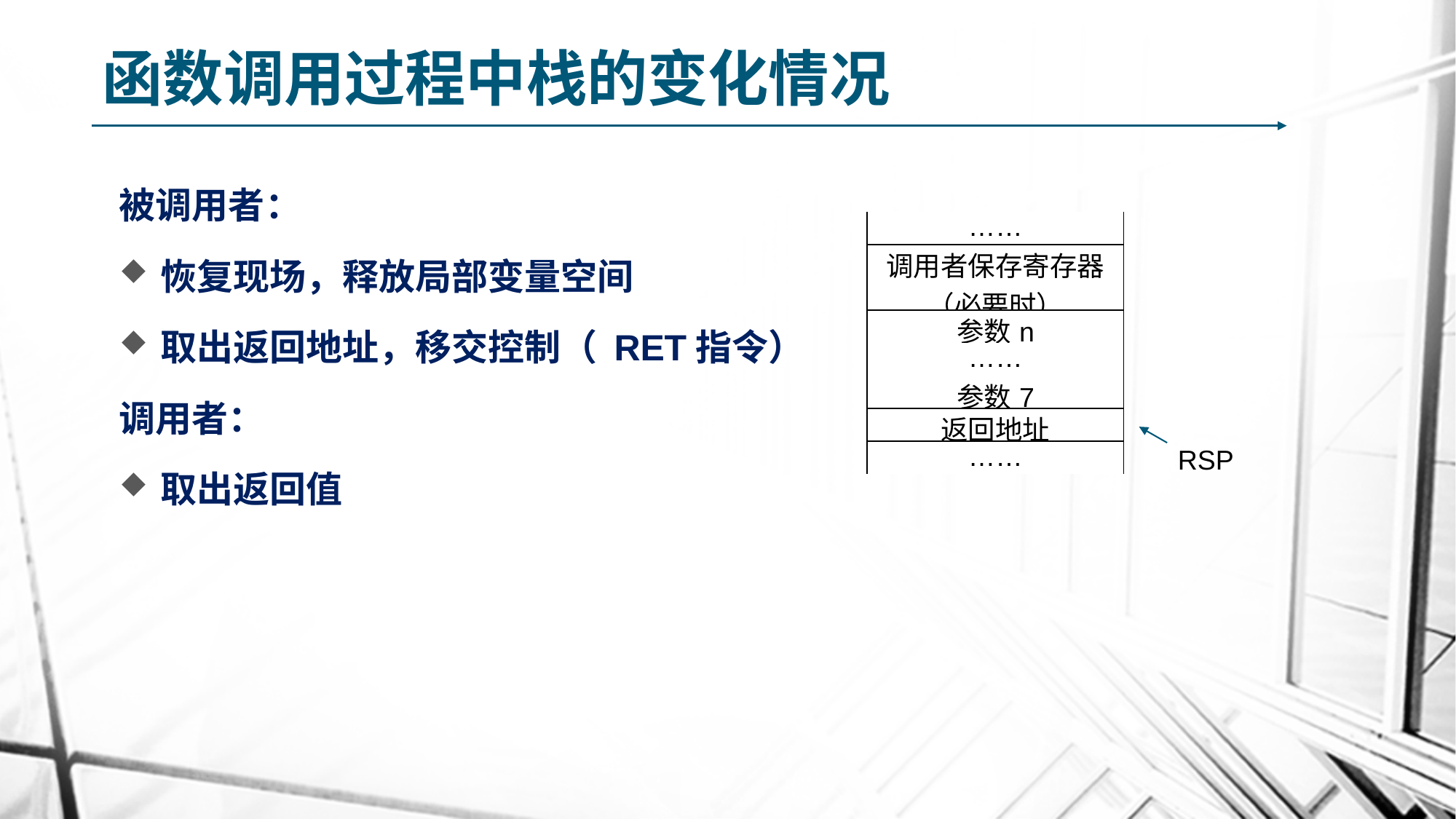

# 函数调用过程中栈的变化情况
被调用者：
恢复现场，释放局部变量空间
取出返回地址，移交控制（ RET指令）
调用者：
取出返回值
| …… |
| --- |
| 调用者保存寄存器（必要时） |
| 参数n |
| …… |
| 参数7 |
| 返回地址 |
| …… |

RSP